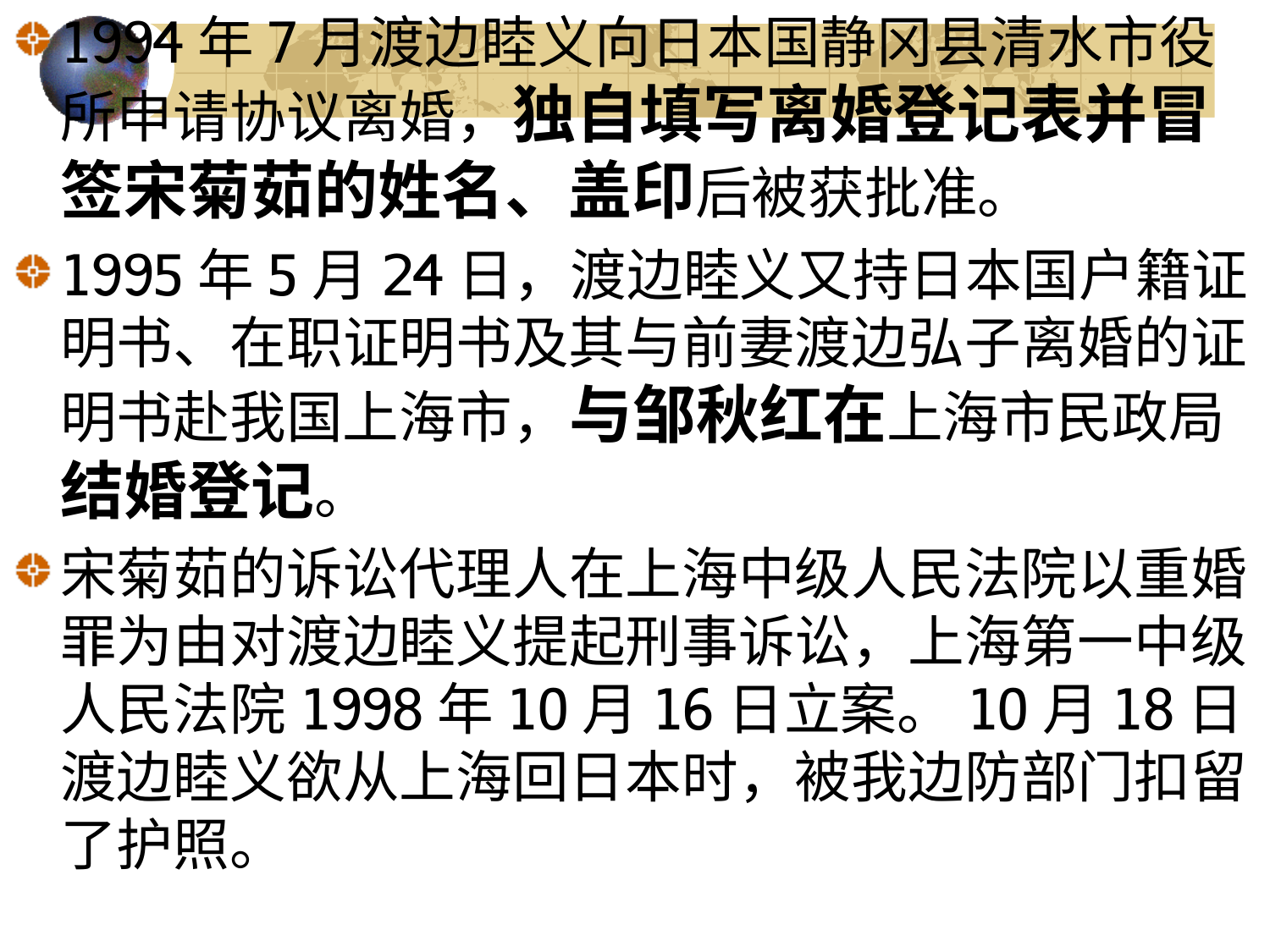

1994年7月渡边睦义向日本国静冈县清水市役所申请协议离婚，独自填写离婚登记表并冒签宋菊茹的姓名、盖印后被获批准。
1995年5月24日，渡边睦义又持日本国户籍证明书、在职证明书及其与前妻渡边弘子离婚的证明书赴我国上海市，与邹秋红在上海市民政局结婚登记。
宋菊茹的诉讼代理人在上海中级人民法院以重婚罪为由对渡边睦义提起刑事诉讼，上海第一中级人民法院1998年10月16日立案。10月18日渡边睦义欲从上海回日本时，被我边防部门扣留了护照。